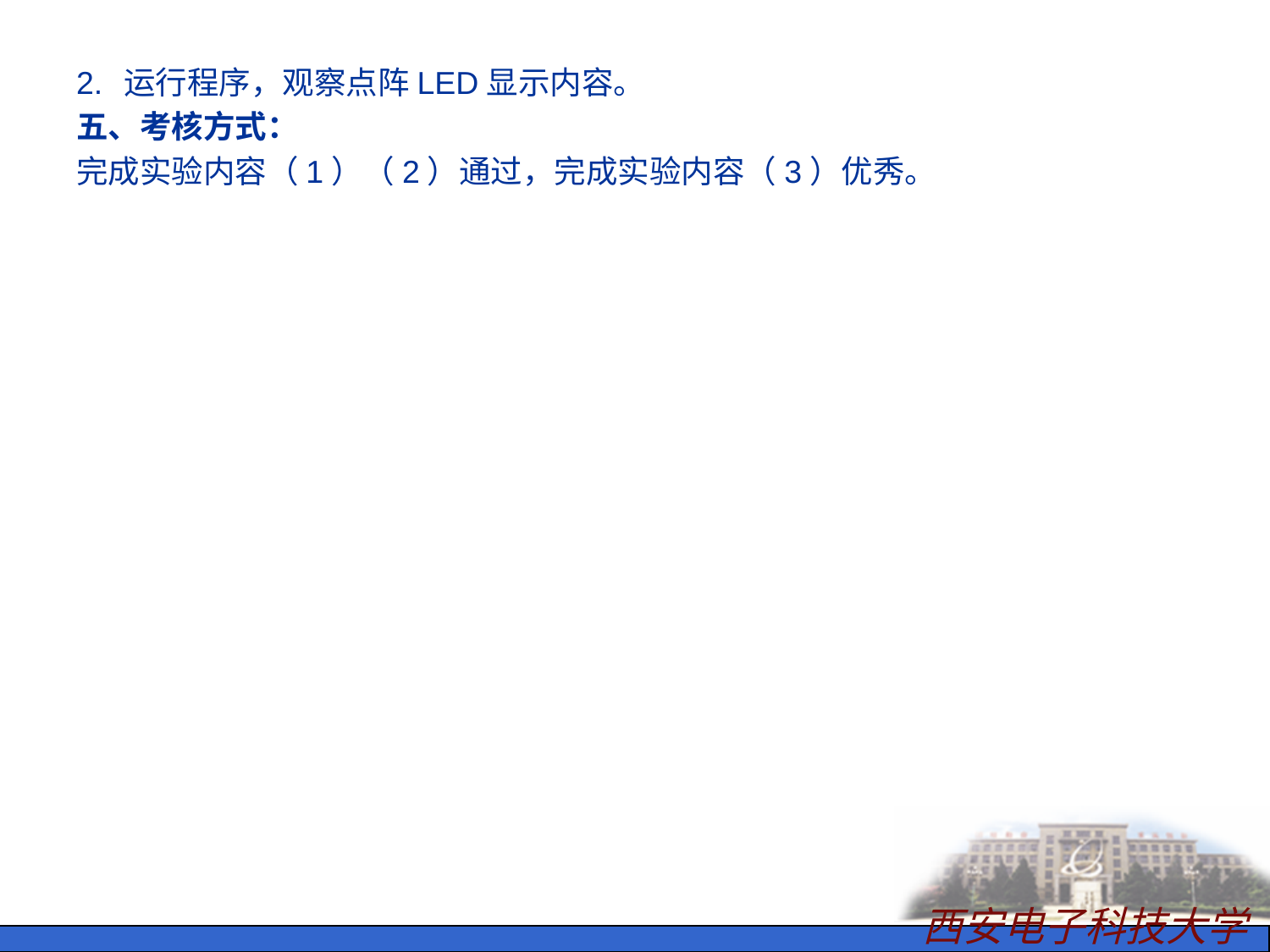

运行程序，观察点阵LED显示内容。
五、考核方式：
完成实验内容（1）（2）通过，完成实验内容（3）优秀。